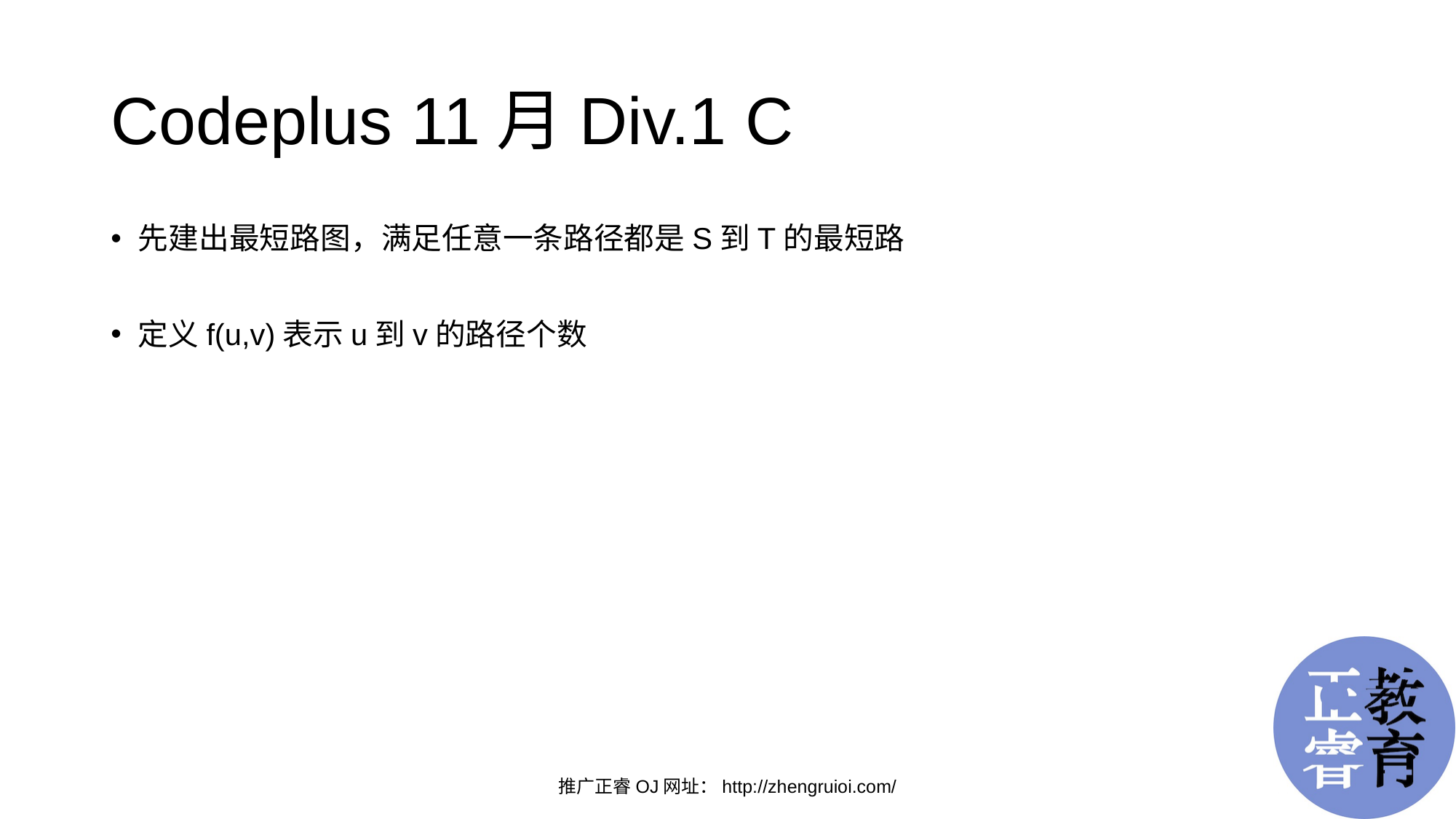

# Codeplus 11月Div.1 C
先建出最短路图，满足任意一条路径都是S到T的最短路

定义f(u,v)表示u到v的路径个数